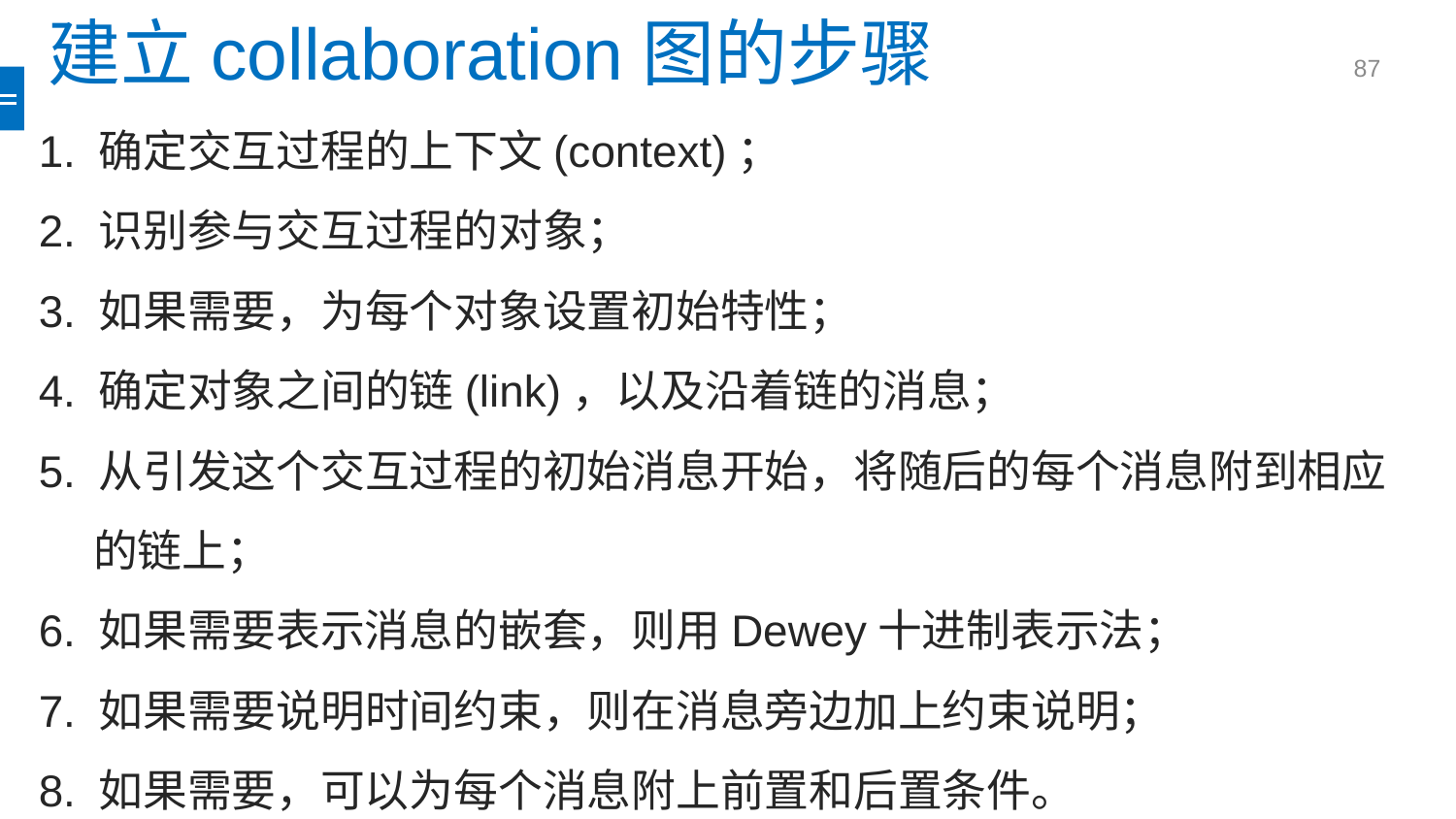

# 建立collaboration图的步骤
1. 确定交互过程的上下文(context)；
2. 识别参与交互过程的对象；
3. 如果需要，为每个对象设置初始特性；
4. 确定对象之间的链(link)，以及沿着链的消息；
5. 从引发这个交互过程的初始消息开始，将随后的每个消息附到相应的链上；
6. 如果需要表示消息的嵌套，则用Dewey十进制表示法；
7. 如果需要说明时间约束，则在消息旁边加上约束说明；
8. 如果需要，可以为每个消息附上前置和后置条件。
87